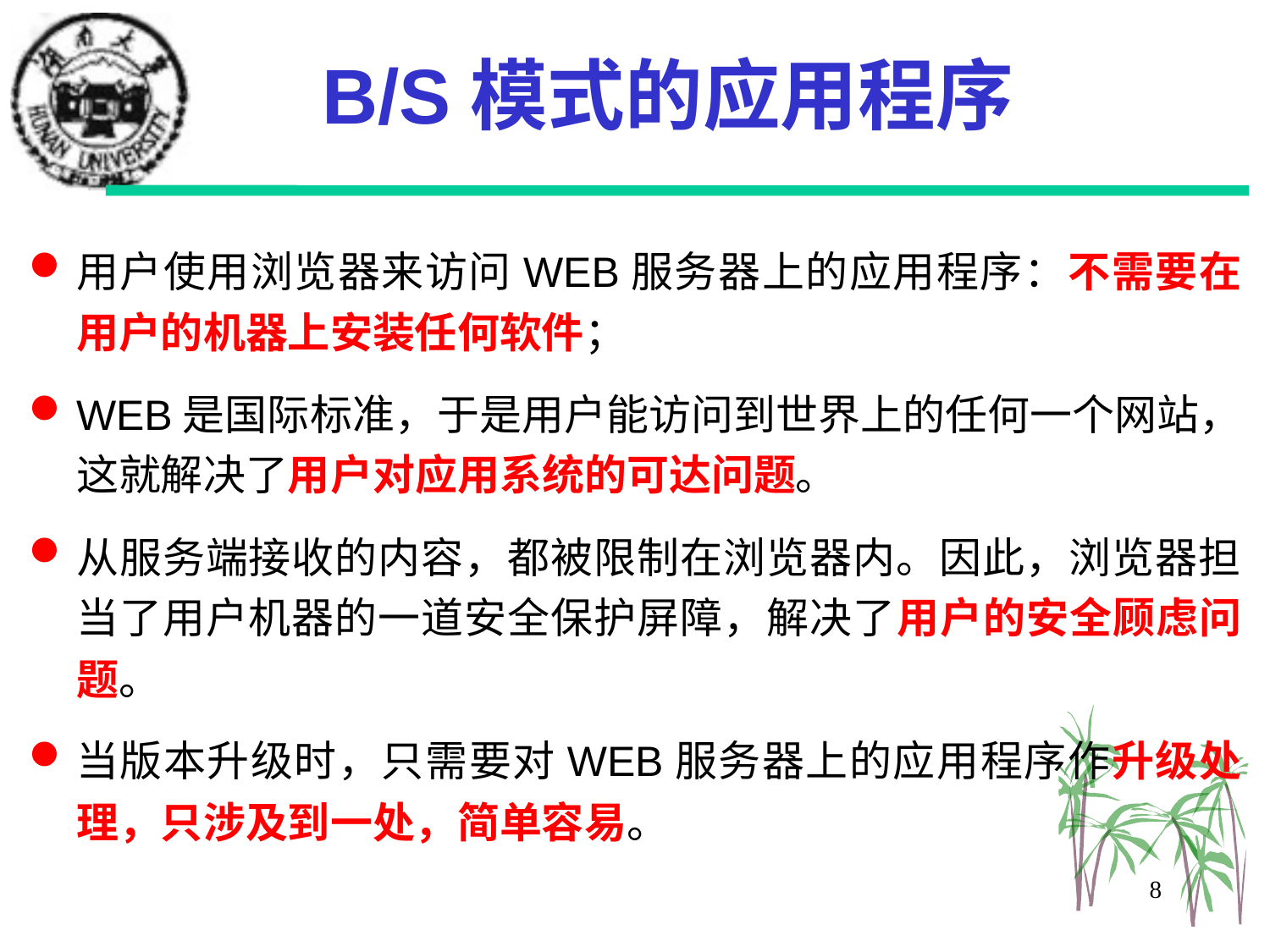

# B/S模式的应用程序
用户使用浏览器来访问WEB服务器上的应用程序：不需要在用户的机器上安装任何软件；
WEB是国际标准，于是用户能访问到世界上的任何一个网站，这就解决了用户对应用系统的可达问题。
从服务端接收的内容，都被限制在浏览器内。因此，浏览器担当了用户机器的一道安全保护屏障，解决了用户的安全顾虑问题。
当版本升级时，只需要对WEB服务器上的应用程序作升级处理，只涉及到一处，简单容易。
8